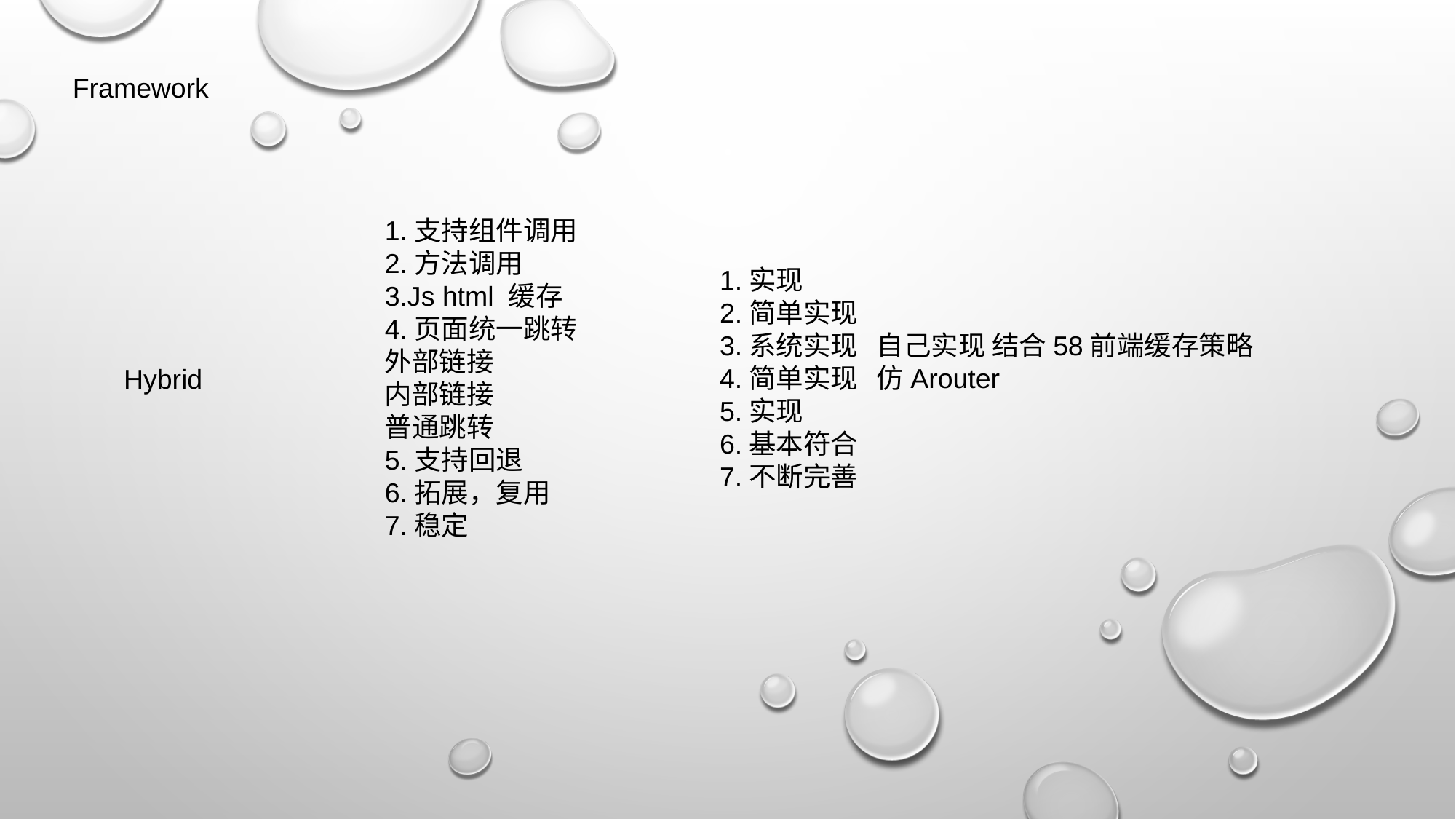

Framework
1.支持组件调用
2.方法调用
3.Js html 缓存
4.页面统一跳转
外部链接
内部链接
普通跳转
5.支持回退
6.拓展，复用
7.稳定
1.实现
2.简单实现
3.系统实现   自己实现 结合58前端缓存策略
4.简单实现   仿Arouter
5.实现
6.基本符合
7.不断完善

Hybrid